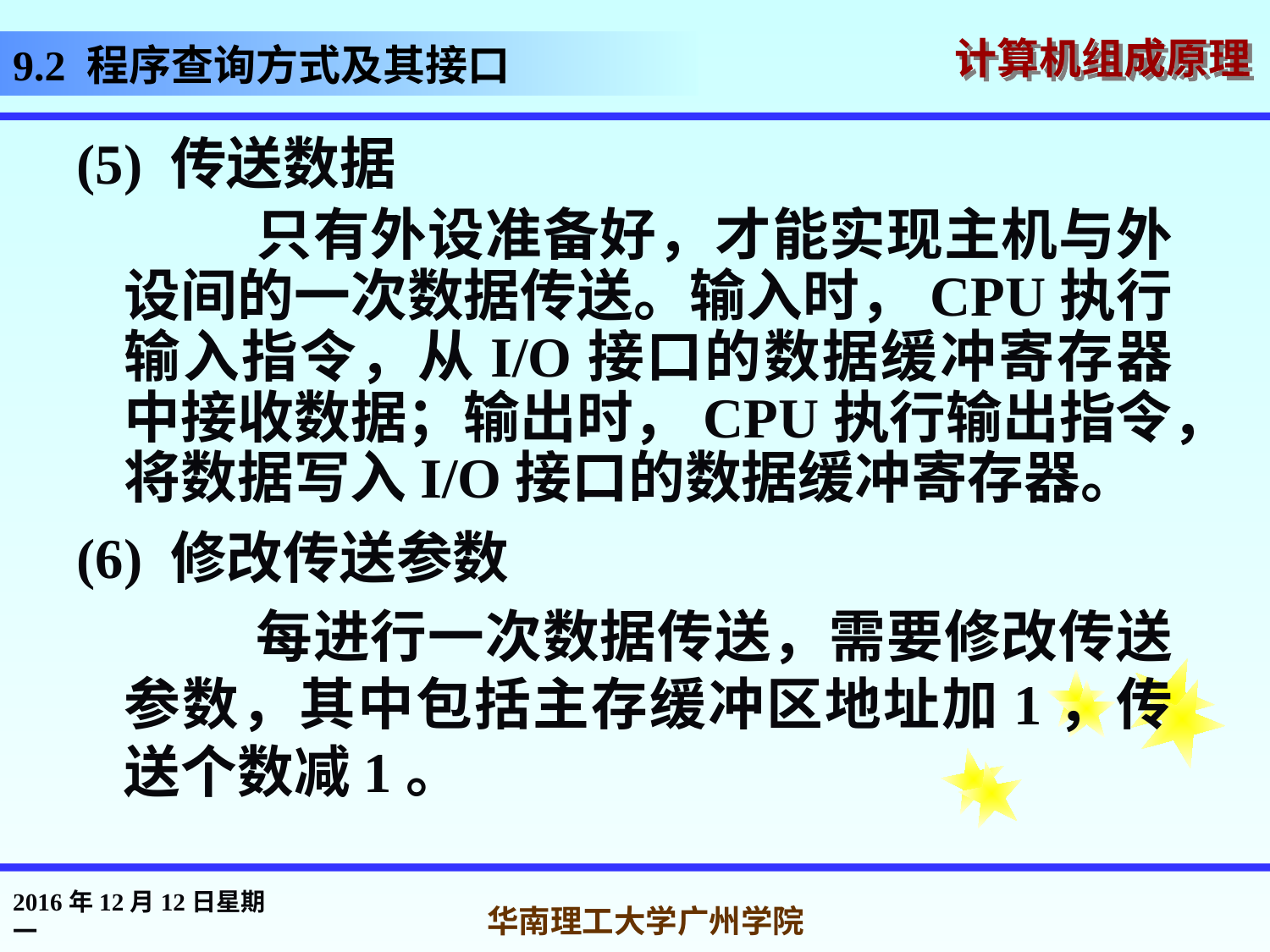

# 9.2 程序查询方式及其接口
(5) 传送数据
            只有外设准备好，才能实现主机与外设间的一次数据传送。输入时，CPU执行输入指令，从I/O接口的数据缓冲寄存器中接收数据；输出时，CPU执行输出指令，将数据写入I/O接口的数据缓冲寄存器。
(6) 修改传送参数
            每进行一次数据传送，需要修改传送参数，其中包括主存缓冲区地址加1，传送个数减1。
2016年12月12日星期一
华南理工大学广州学院